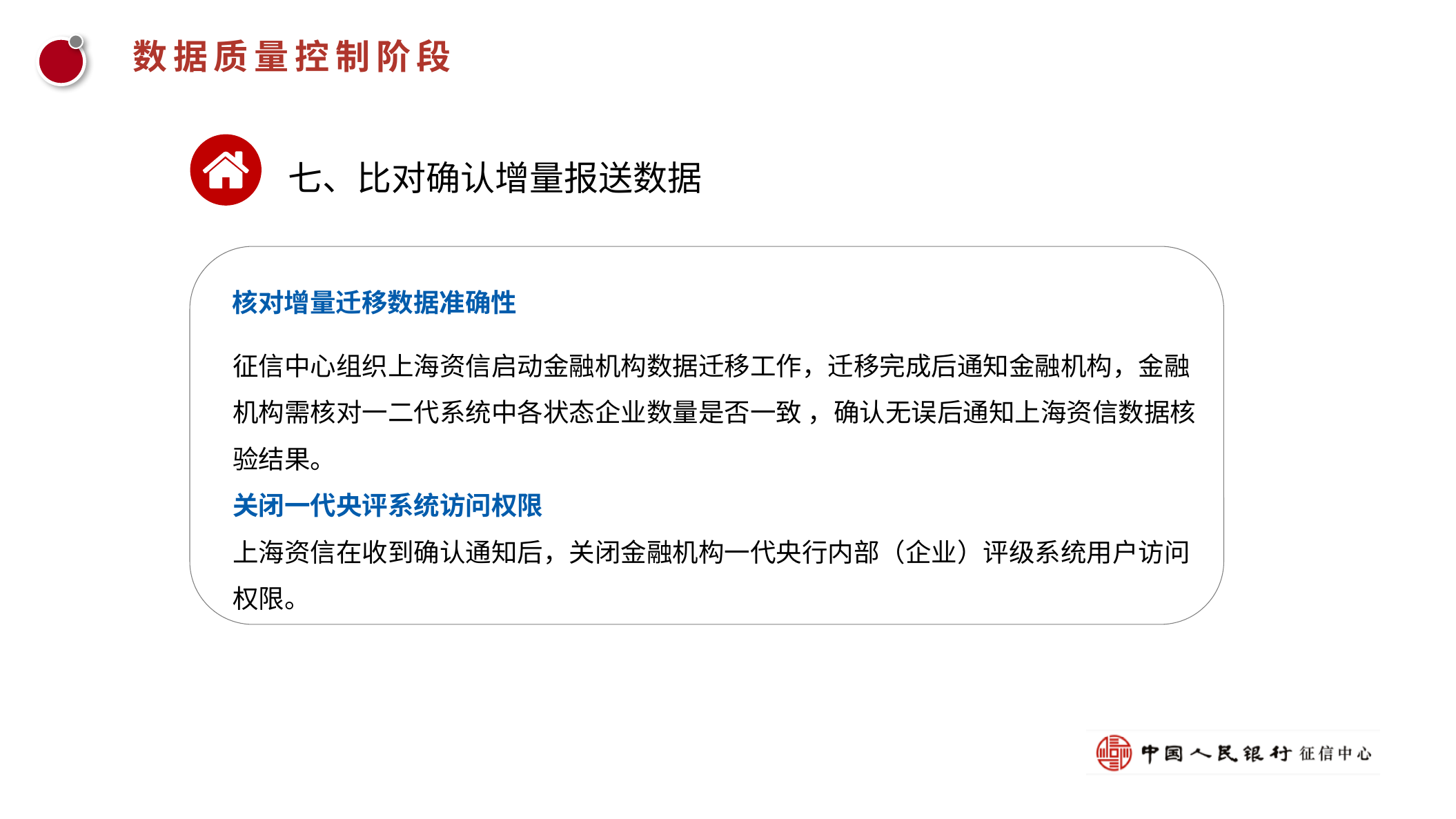

数据质量控制阶段

七、比对确认增量报送数据

核对增量迁移数据准确性

征信中心组织上海资信启动金融机构数据迁移工作，迁移完成后通知金融机构，金融机构需核对一二代系统中各状态企业数量是否一致 ，确认无误后通知上海资信数据核验结果。
关闭一代央评系统访问权限
上海资信在收到确认通知后，关闭金融机构一代央行内部（企业）评级系统用户访问权限。